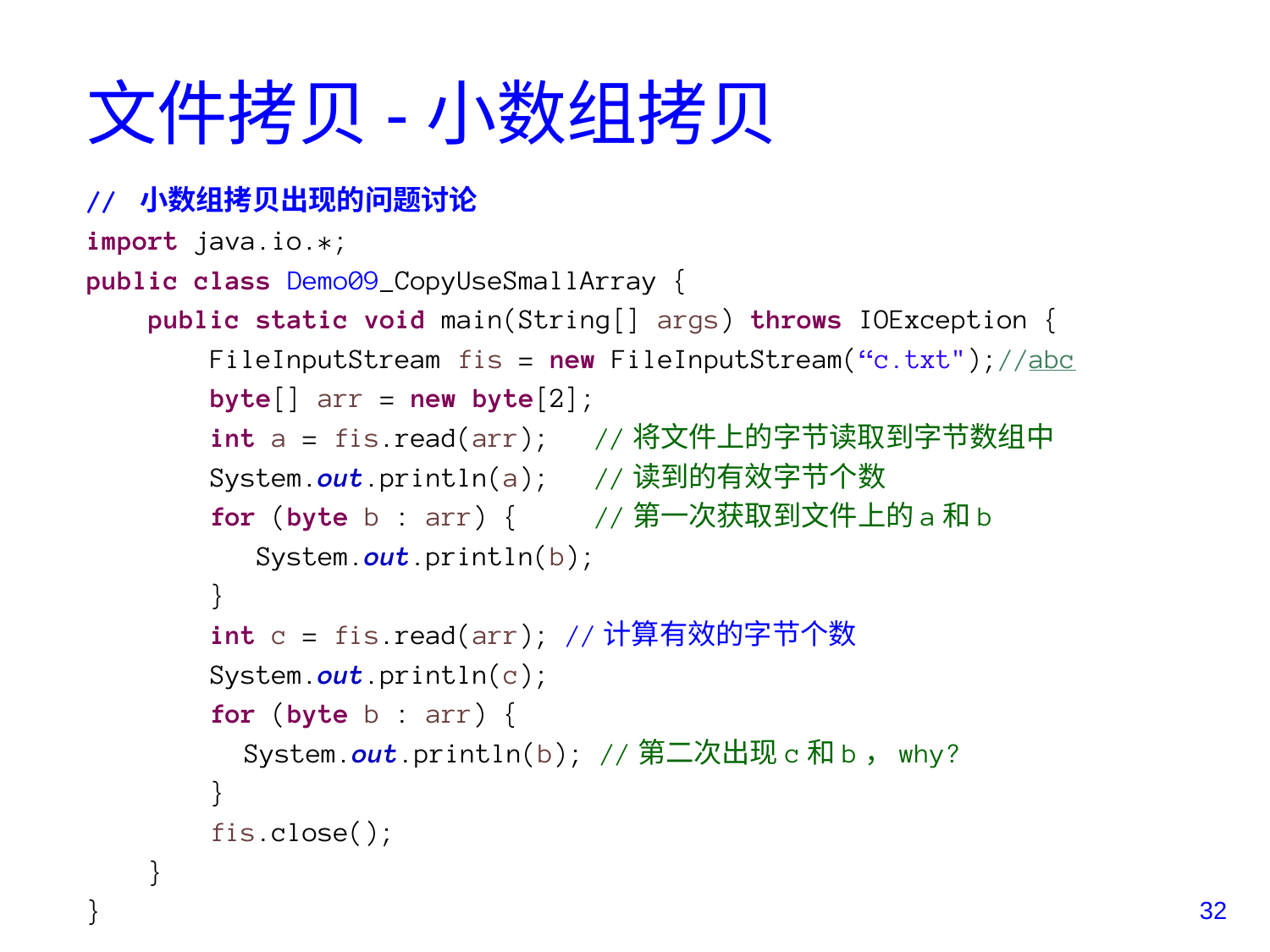

# 文件拷贝-小数组拷贝
// 小数组拷贝出现的问题讨论
import java.io.*;
public class Demo09_CopyUseSmallArray {
    public static void main(String[] args) throws IOException {
        FileInputStream fis = new FileInputStream(“c.txt");//abc
        byte[] arr = new byte[2];
        int a = fis.read(arr);	//将文件上的字节读取到字节数组中
        System.out.println(a);	//读到的有效字节个数
        for (byte b : arr) {	//第一次获取到文件上的a和b
           System.out.println(b);
        }
        int c = fis.read(arr); //计算有效的字节个数
        System.out.println(c);
        for (byte b : arr) {
	  System.out.println(b); //第二次出现c和b，why?
        }
        fis.close();
    }
}

32